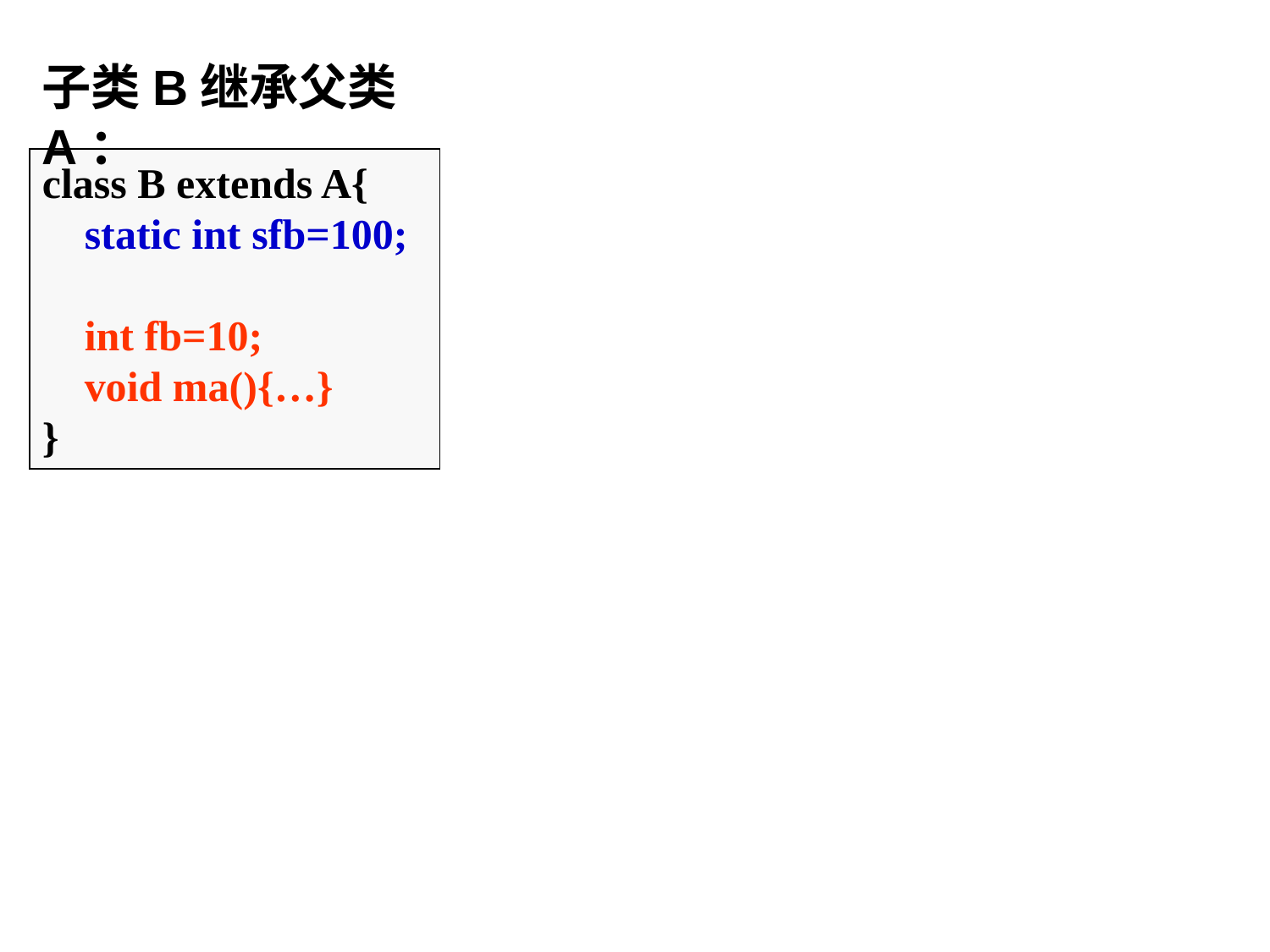

子类B继承父类A：
class B extends A{
    static int sfb=100;

    int fb=10;
    void ma(){…}
}